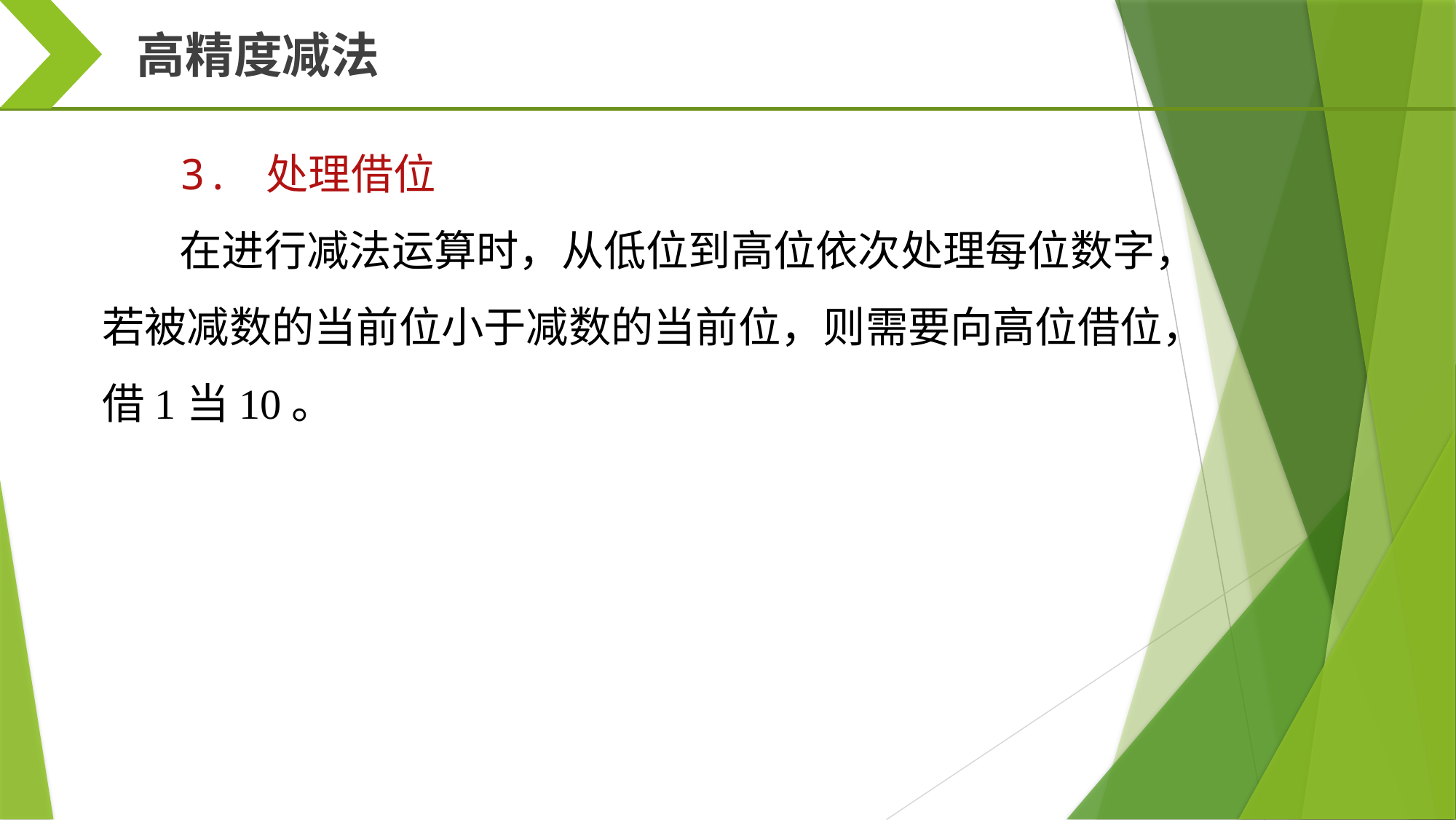

高精度减法
3. 处理借位
在进行减法运算时，从低位到高位依次处理每位数字，若被减数的当前位小于减数的当前位，则需要向高位借位，借1当10。